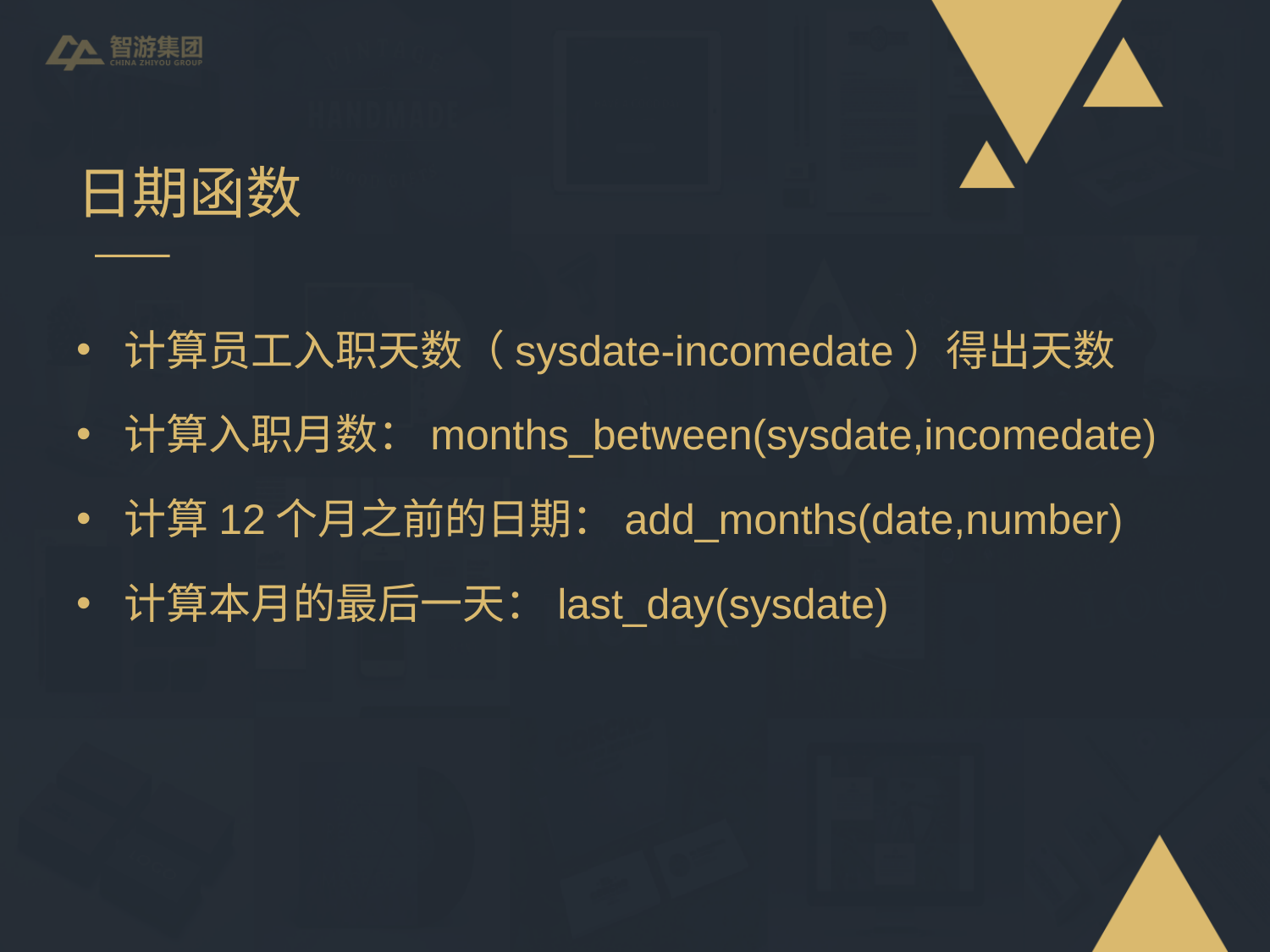

# 日期函数
计算员工入职天数（sysdate-incomedate）得出天数
计算入职月数：months_between(sysdate,incomedate)
计算12个月之前的日期：add_months(date,number)
计算本月的最后一天：last_day(sysdate)